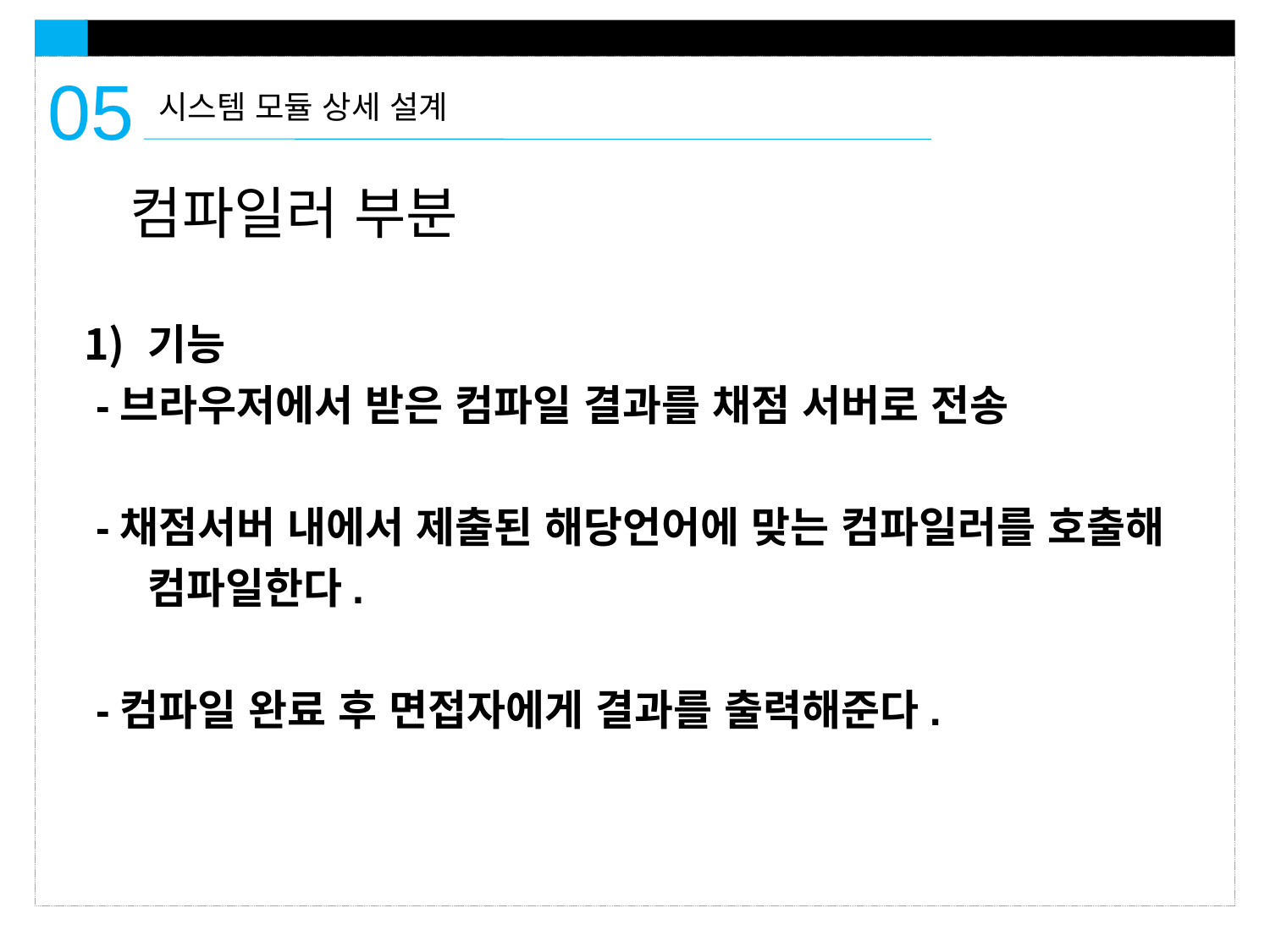

05

시스템 모듈 상세 설계

컴파일러 부분

기능
 -브라우저에서 받은 컴파일 결과를 채점 서버로 전송

 -채점서버 내에서 제출된 해당언어에 맞는 컴파일러를 호출해 컴파일한다.

 -컴파일 완료 후 면접자에게 결과를 출력해준다.